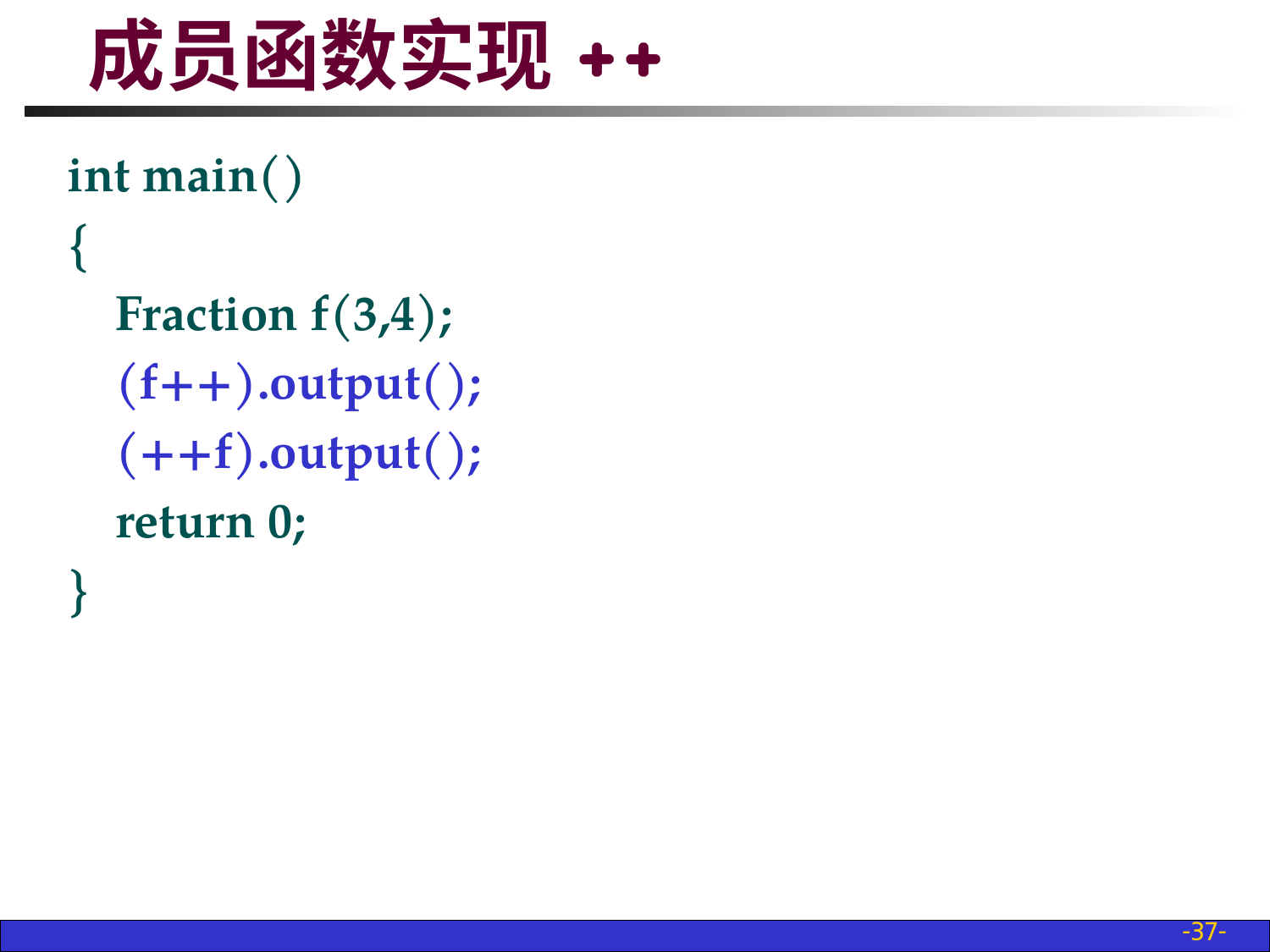

# 成员函数实现++
int main()
{
	Fraction f(3,4);
	(f++).output();
	(++f).output();
	return 0;
}
-37-